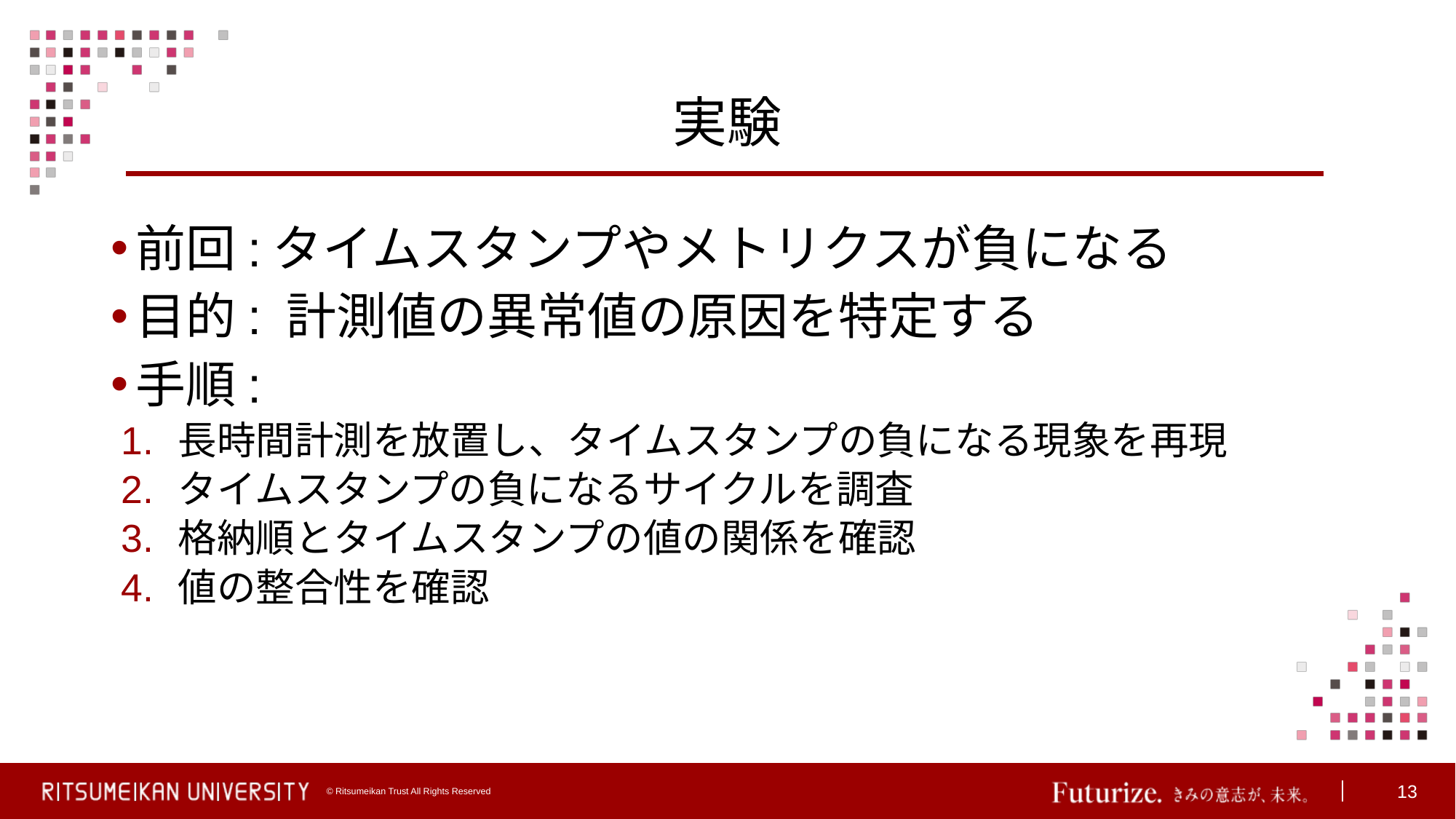

# 実験
前回:タイムスタンプやメトリクスが負になる
目的: 計測値の異常値の原因を特定する
手順:
長時間計測を放置し、タイムスタンプの負になる現象を再現
タイムスタンプの負になるサイクルを調査
格納順とタイムスタンプの値の関係を確認
値の整合性を確認